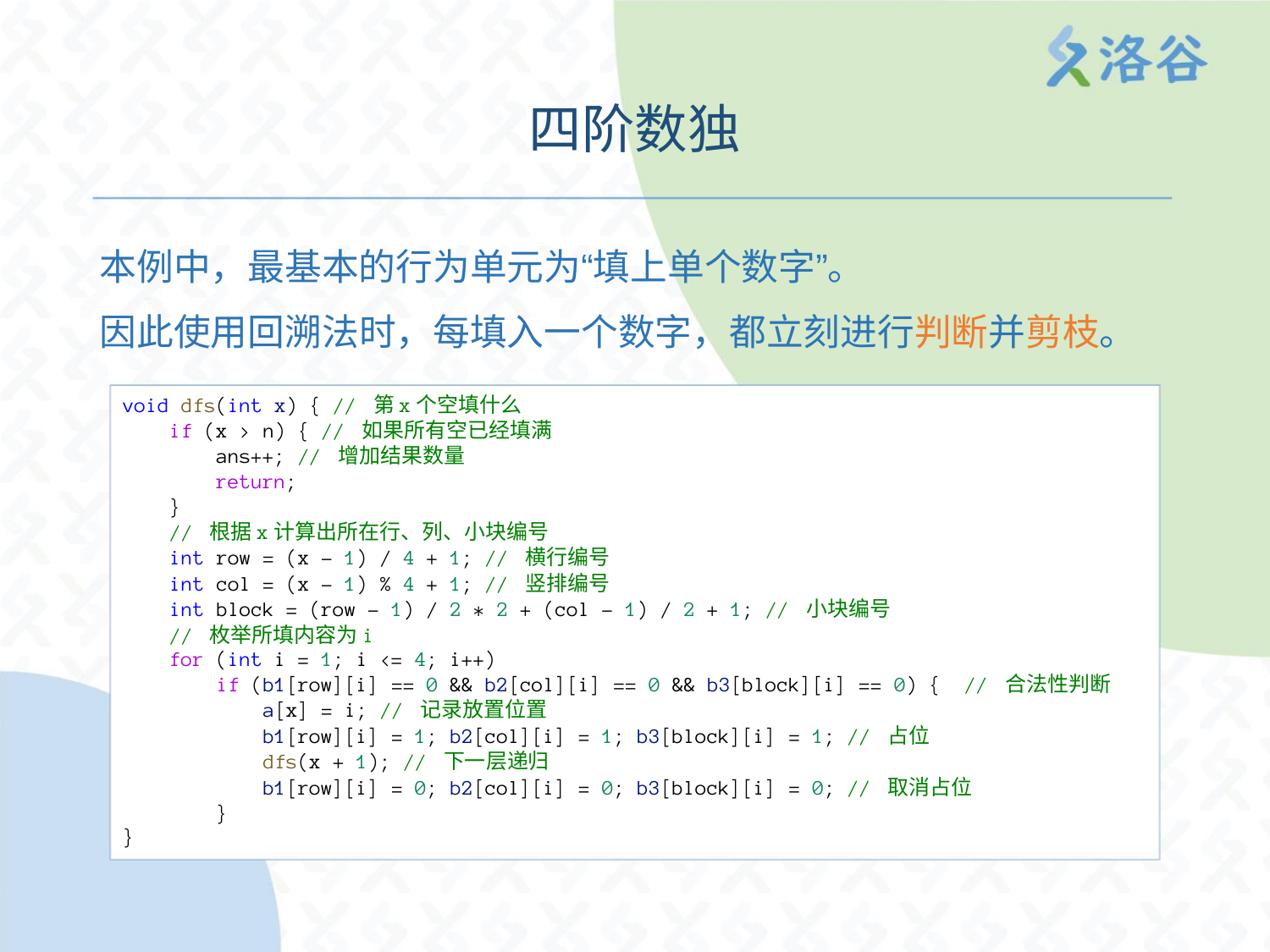

四阶数独
本例中，最基本的行为单元为“填上单个数字”。
因此使用回溯法时，每填入一个数字，都立刻进行判断并剪枝。
void dfs(int x) { // 第x个空填什么
if (x > n) { // 如果所有空已经填满
ans++; // 增加结果数量
return;
}
// 根据x计算出所在行、列、小块编号
int row = (x - 1) / 4 + 1; // 横行编号
int col = (x - 1) % 4 + 1; // 竖排编号
int block = (row - 1) / 2 * 2 + (col - 1) / 2 + 1; // 小块编号
// 枚举所填内容为i
for (int i = 1; i <= 4; i++)
if (b1[row][i] == 0 && b2[col][i] == 0 && b3[block][i] == 0) { // 合法性判断
a[x] = i; // 记录放置位置
b1[row][i] = 1; b2[col][i] = 1; b3[block][i] = 1; // 占位
dfs(x + 1); // 下一层递归
b1[row][i] = 0; b2[col][i] = 0; b3[block][i] = 0; // 取消占位
}
}